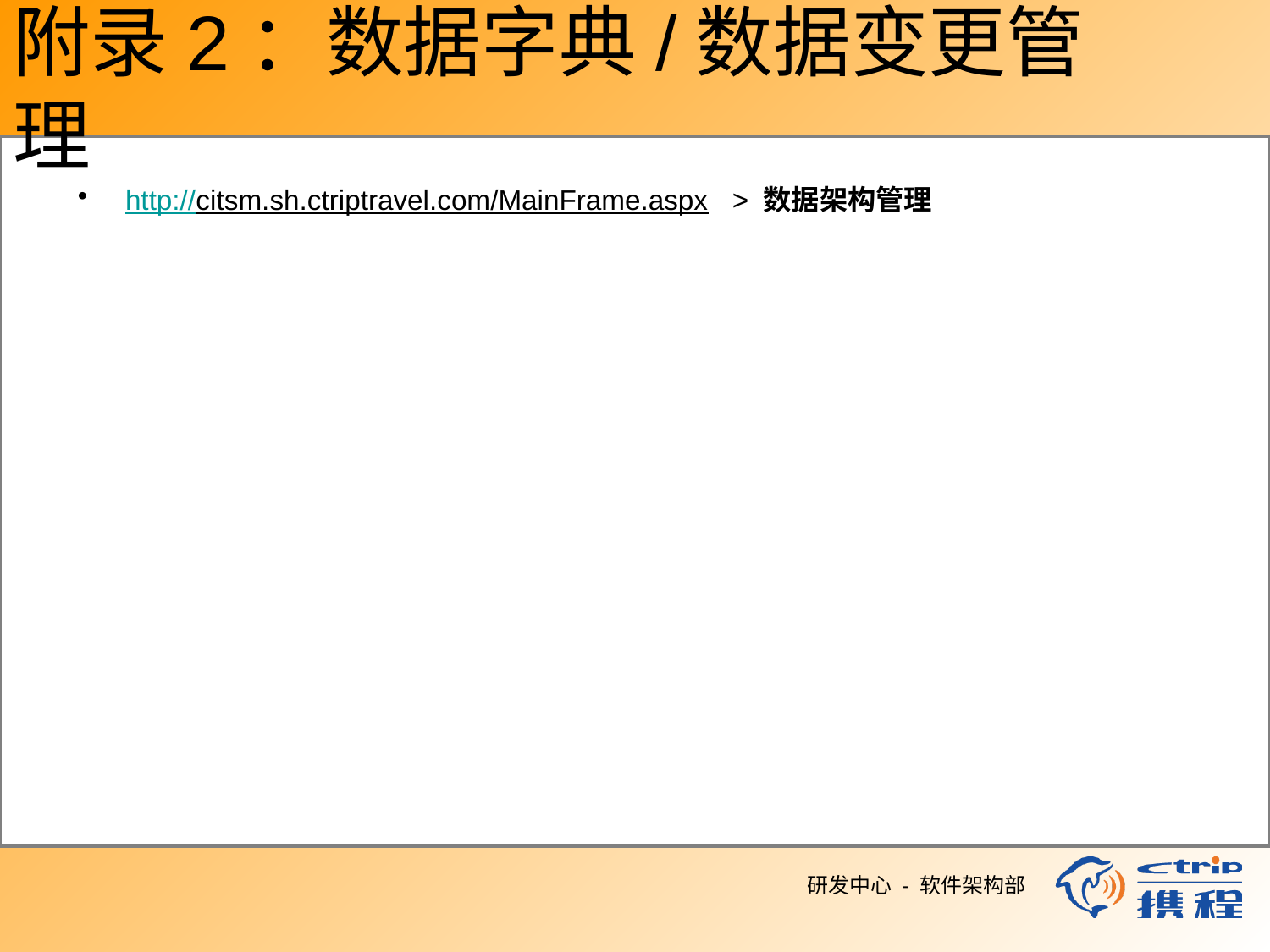

# 附录2：数据字典/数据变更管理
http://citsm.sh.ctriptravel.com/MainFrame.aspx   > 数据架构管理

研发中心 - 软件架构部